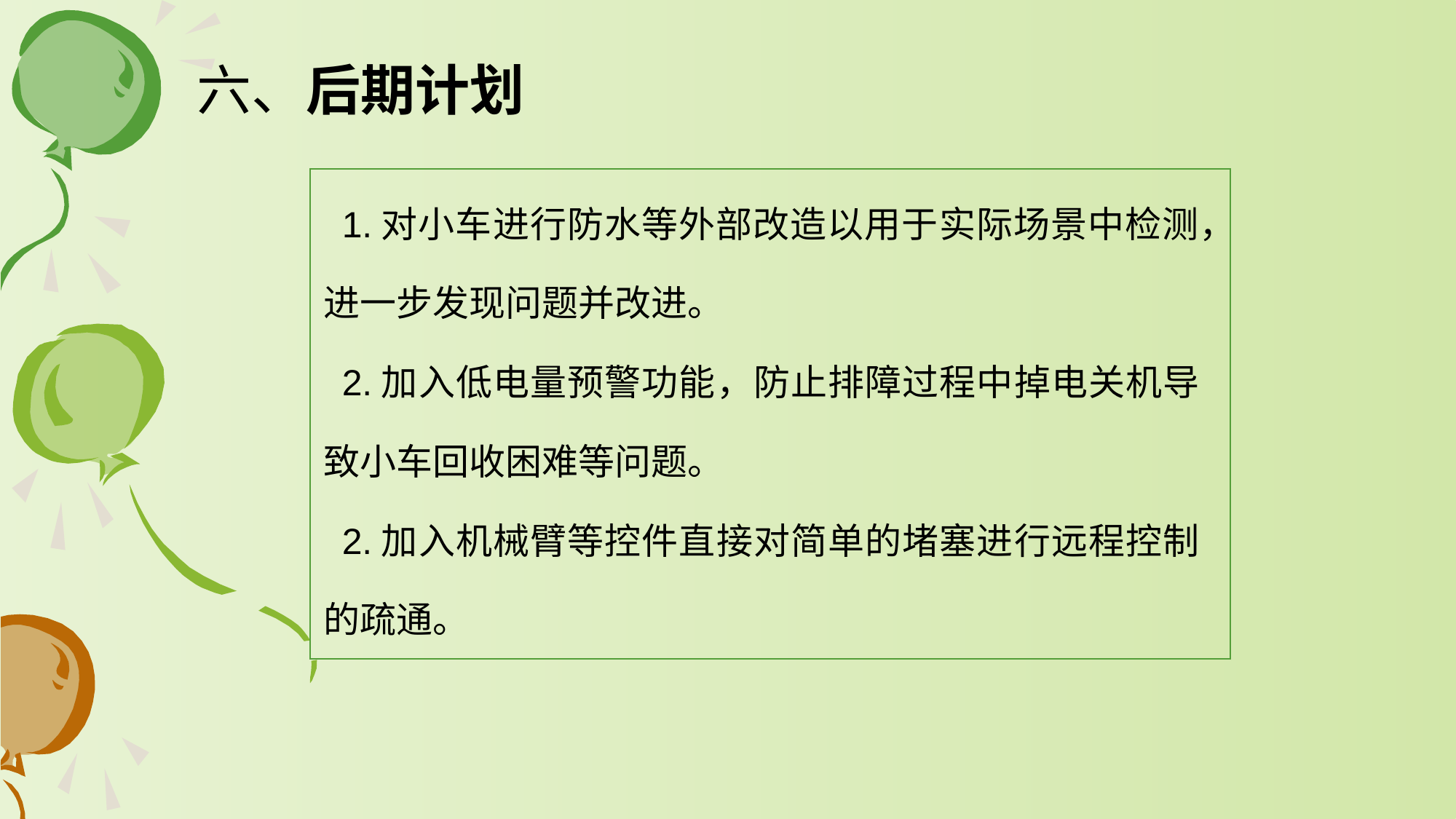

# 六、后期计划
| 1.对小车进行防水等外部改造以用于实际场景中检测，进一步发现问题并改进。 2.加入低电量预警功能，防止排障过程中掉电关机导致小车回收困难等问题。 2.加入机械臂等控件直接对简单的堵塞进行远程控制的疏通。 |
| --- |